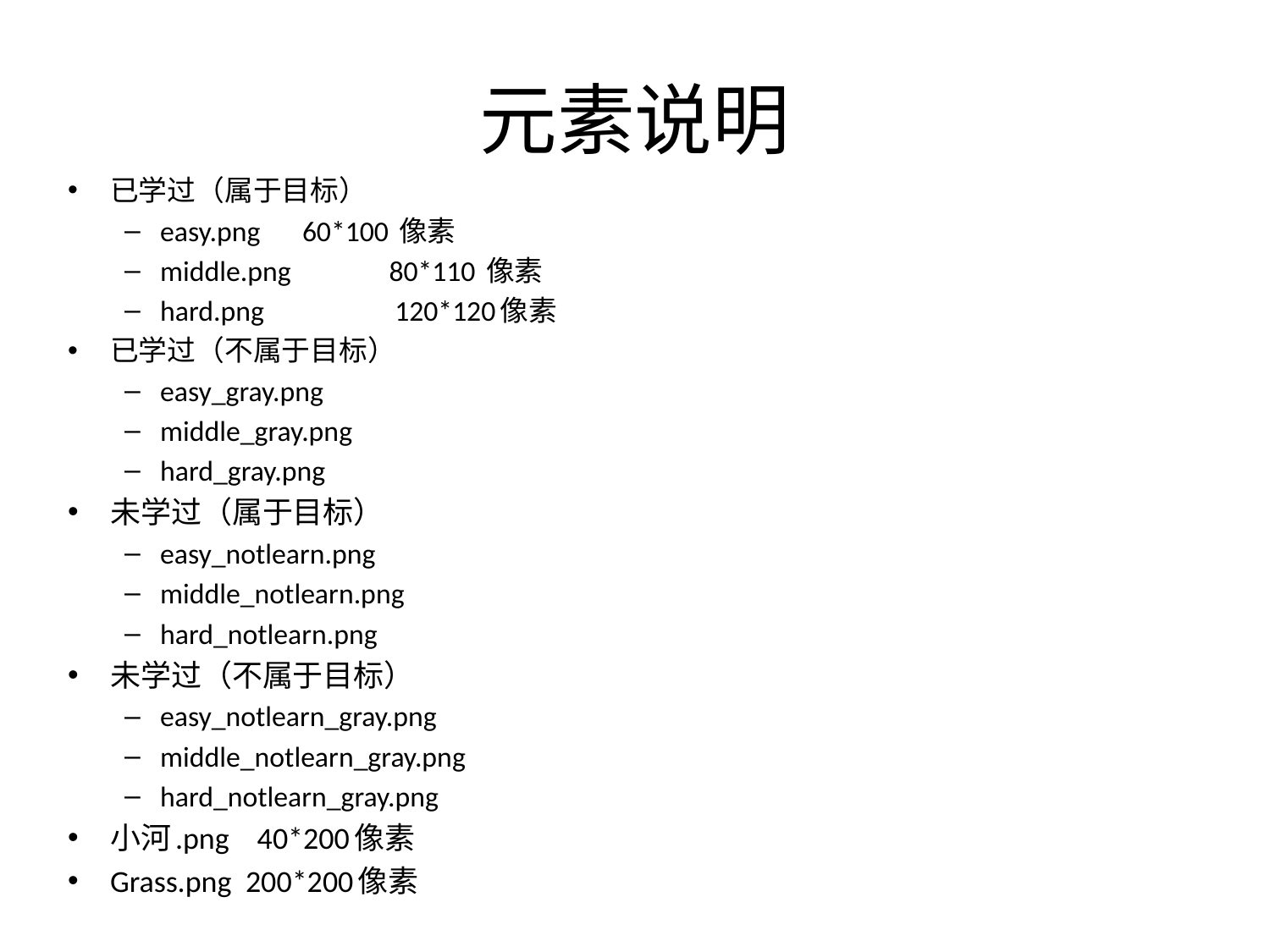

# 元素说明
已学过（属于目标）
easy.png 		60*100 像素
middle.png               80*110 像素
hard.png                    120*120像素
已学过（不属于目标）
easy_gray.png
middle_gray.png
hard_gray.png
未学过（属于目标）
easy_notlearn.png
middle_notlearn.png
hard_notlearn.png
未学过（不属于目标）
easy_notlearn_gray.png
middle_notlearn_gray.png
hard_notlearn_gray.png
小河.png    40*200像素
Grass.png  200*200像素